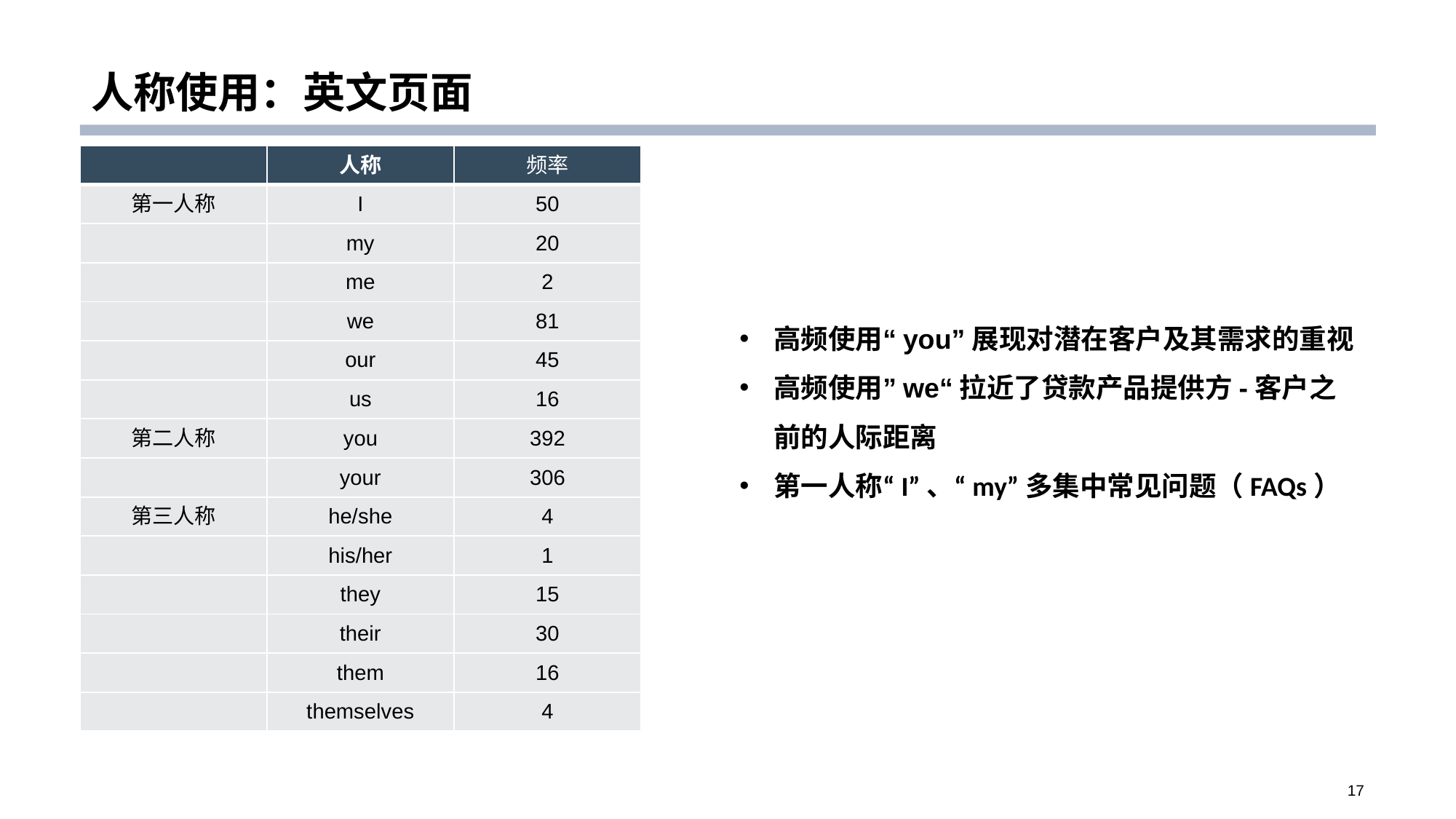

# 人称使用：英文页面
|  | 人称 | 频率 |
| --- | --- | --- |
| 第一人称 | I | 50 |
|  | my | 20 |
|  | me | 2 |
|  | we | 81 |
|  | our | 45 |
|  | us | 16 |
| 第二人称 | you | 392 |
|  | your | 306 |
| 第三人称 | he/she | 4 |
|  | his/her | 1 |
|  | they | 15 |
|  | their | 30 |
|  | them | 16 |
|  | themselves | 4 |
高频使用“you”展现对潜在客户及其需求的重视
高频使用”we“拉近了贷款产品提供方-客户之前的人际距离
第一人称“I”、“my”多集中常见问题（FAQs）

17